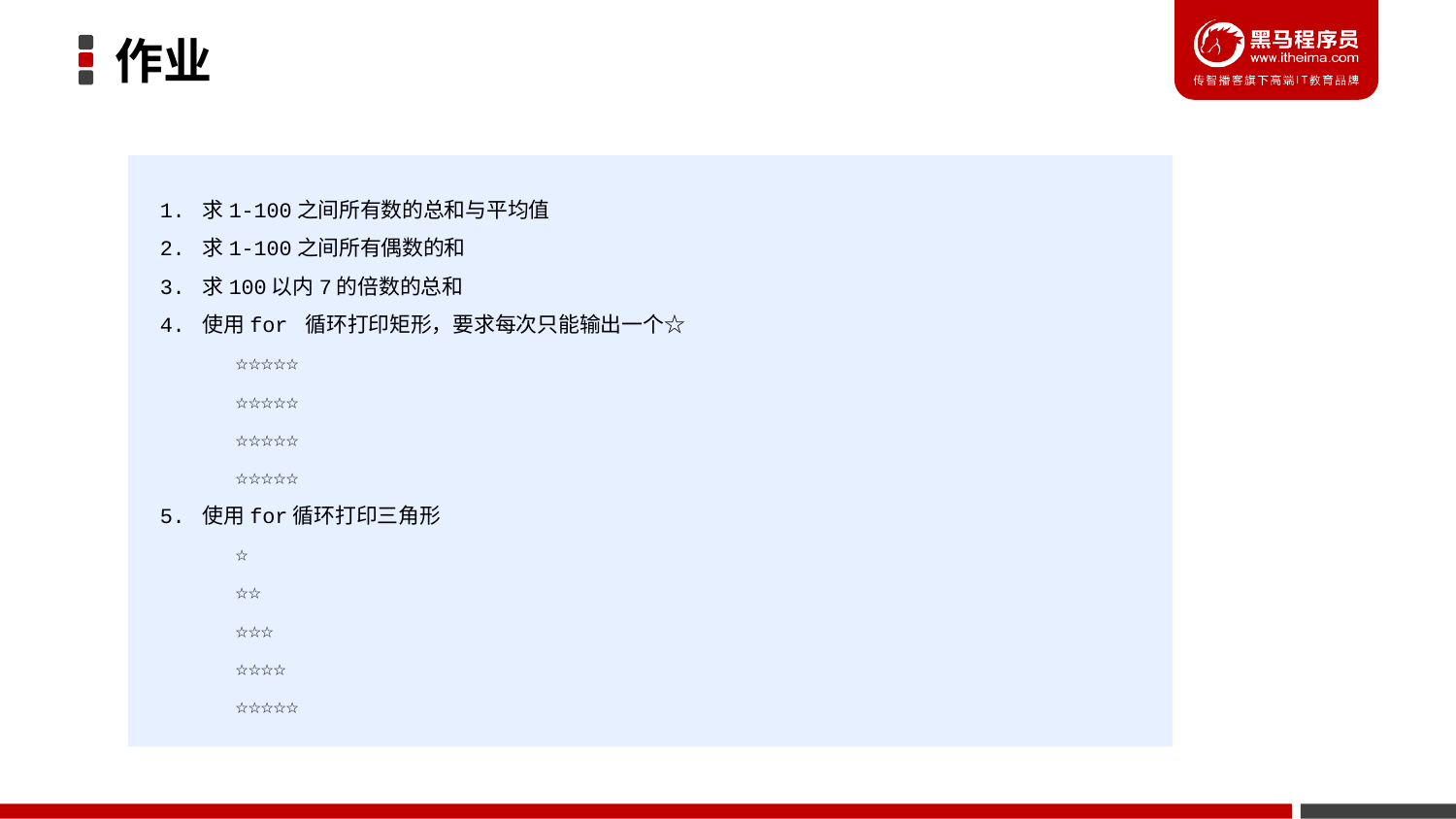

# 作业
1. 求1-100之间所有数的总和与平均值
2. 求1-100之间所有偶数的和
3. 求100以内7的倍数的总和
4. 使用for 循环打印矩形，要求每次只能输出一个☆
      ☆☆☆☆☆
      ☆☆☆☆☆
      ☆☆☆☆☆
      ☆☆☆☆☆
5. 使用for循环打印三角形
      ☆
      ☆☆
      ☆☆☆
      ☆☆☆☆
      ☆☆☆☆☆